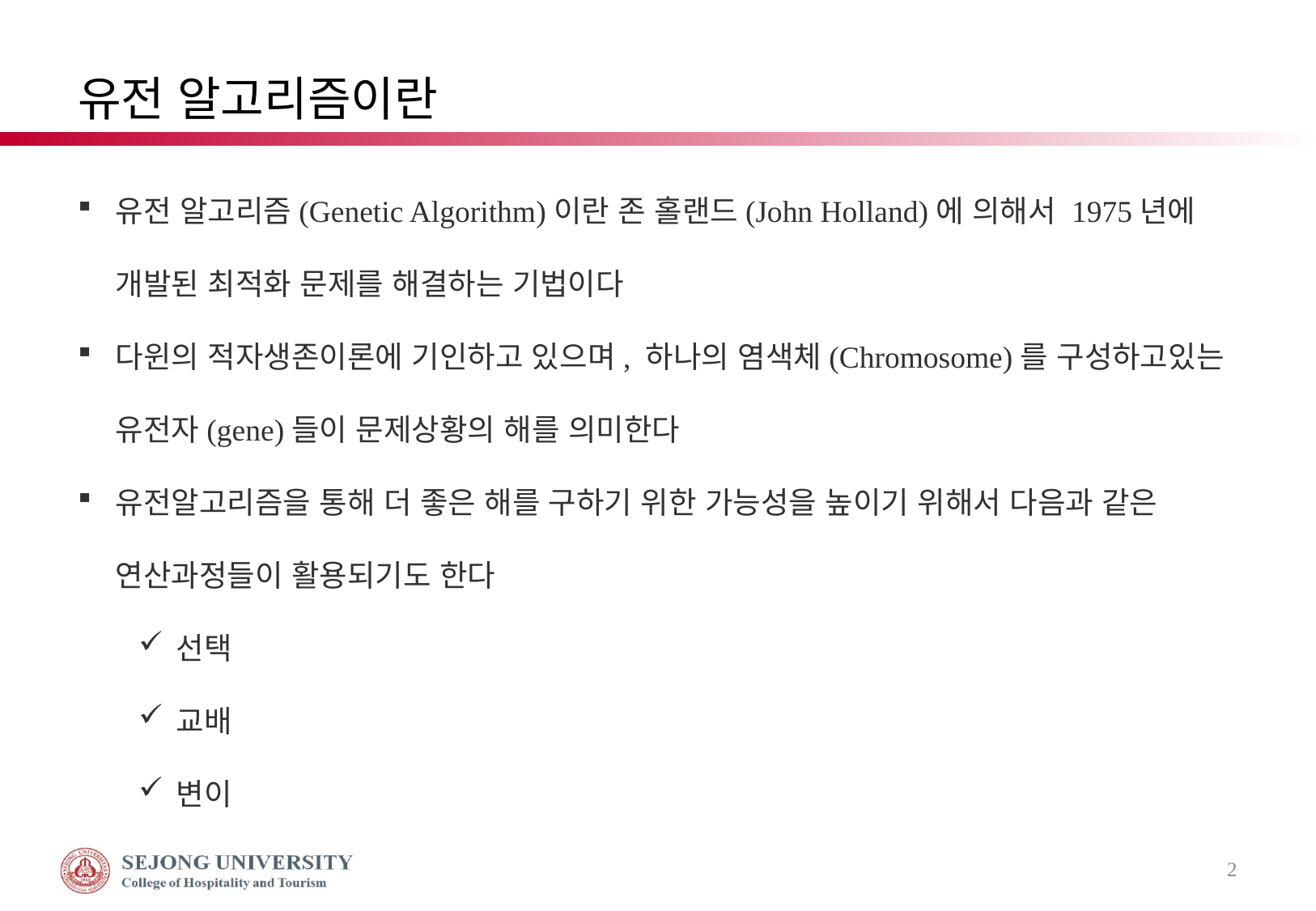

# 유전 알고리즘이란

유전 알고리즘(Genetic Algorithm)이란 존 홀랜드(John Holland)에 의해서 1975년에 개발된 최적화 문제를 해결하는 기법이다
다윈의 적자생존이론에 기인하고 있으며, 하나의 염색체(Chromosome)를 구성하고있는 유전자(gene)들이 문제상황의 해를 의미한다
유전알고리즘을 통해 더 좋은 해를 구하기 위한 가능성을 높이기 위해서 다음과 같은 연산과정들이 활용되기도 한다
선택
교배
변이

2